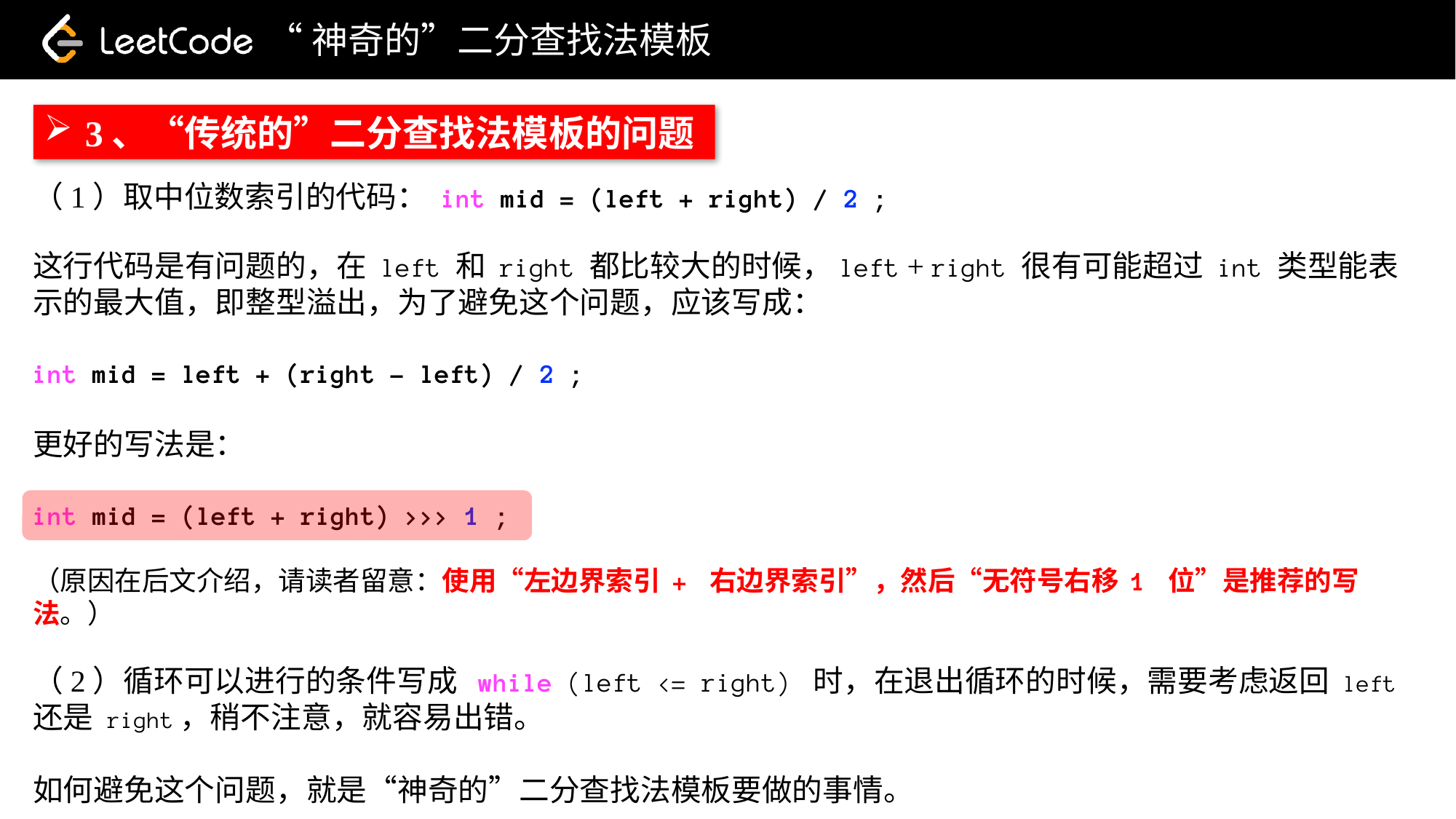

“神奇的”二分查找法模板
3、“传统的”二分查找法模板的问题
（1）取中位数索引的代码： int mid = (left + right) / 2 ;

这行代码是有问题的，在 left 和 right 都比较大的时候，left + right 很有可能超过 int 类型能表示的最大值，即整型溢出，为了避免这个问题，应该写成：

int mid = left + (right - left) / 2 ;

更好的写法是：

int mid = (left + right) >>> 1 ;

（原因在后文介绍，请读者留意：使用“左边界索引 + 右边界索引”，然后“无符号右移 1 位”是推荐的写法。）

（2）循环可以进行的条件写成  while (left <= right) 时，在退出循环的时候，需要考虑返回 left 还是 right，稍不注意，就容易出错。

如何避免这个问题，就是“神奇的”二分查找法模板要做的事情。